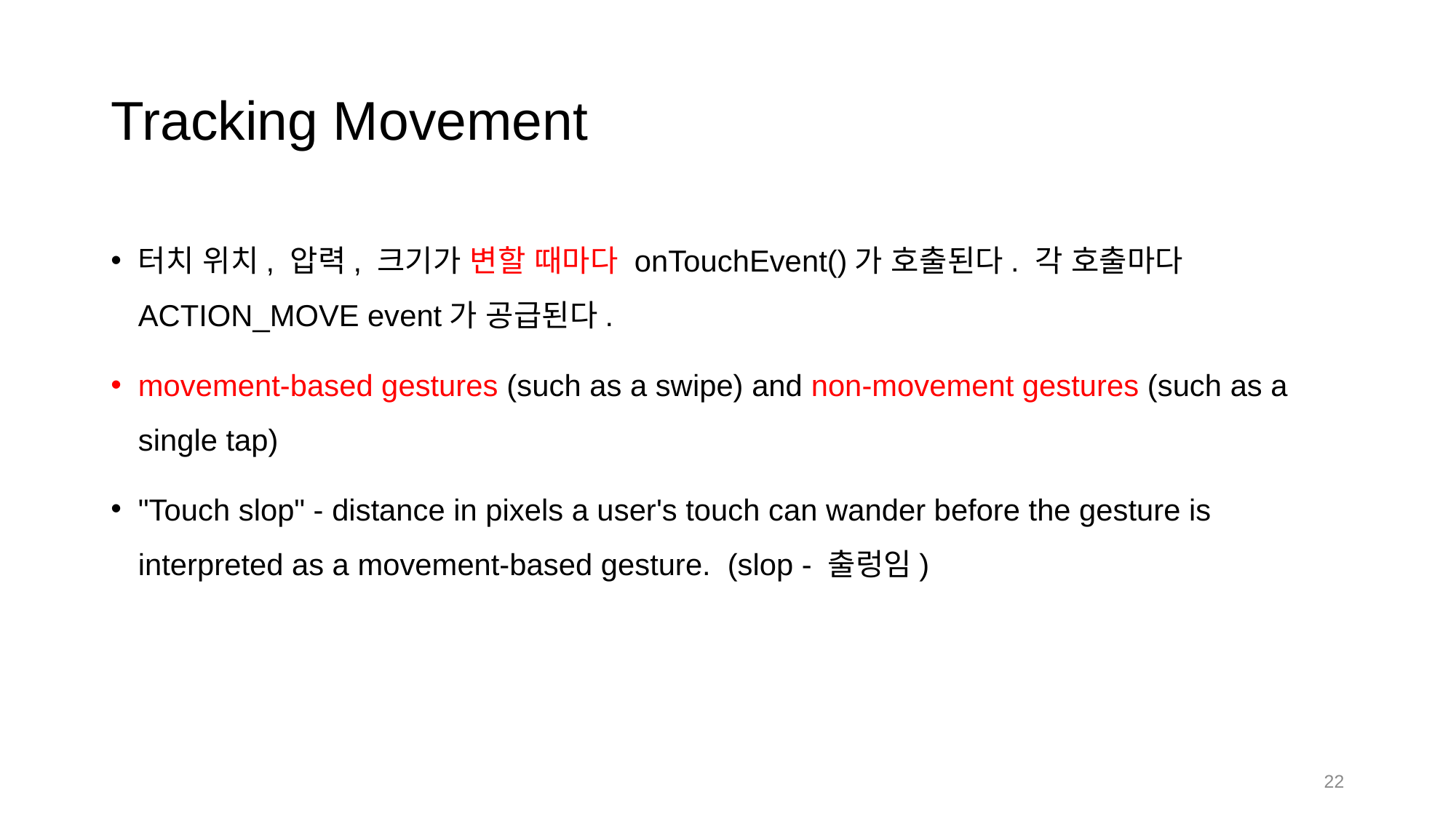

# Tracking Movement
터치 위치, 압력, 크기가 변할 때마다 onTouchEvent()가 호출된다. 각 호출마다 ACTION_MOVE event가 공급된다.
movement-based gestures (such as a swipe) and non-movement gestures (such as a single tap)
"Touch slop" - distance in pixels a user's touch can wander before the gesture is interpreted as a movement-based gesture.  (slop - 출렁임)
22